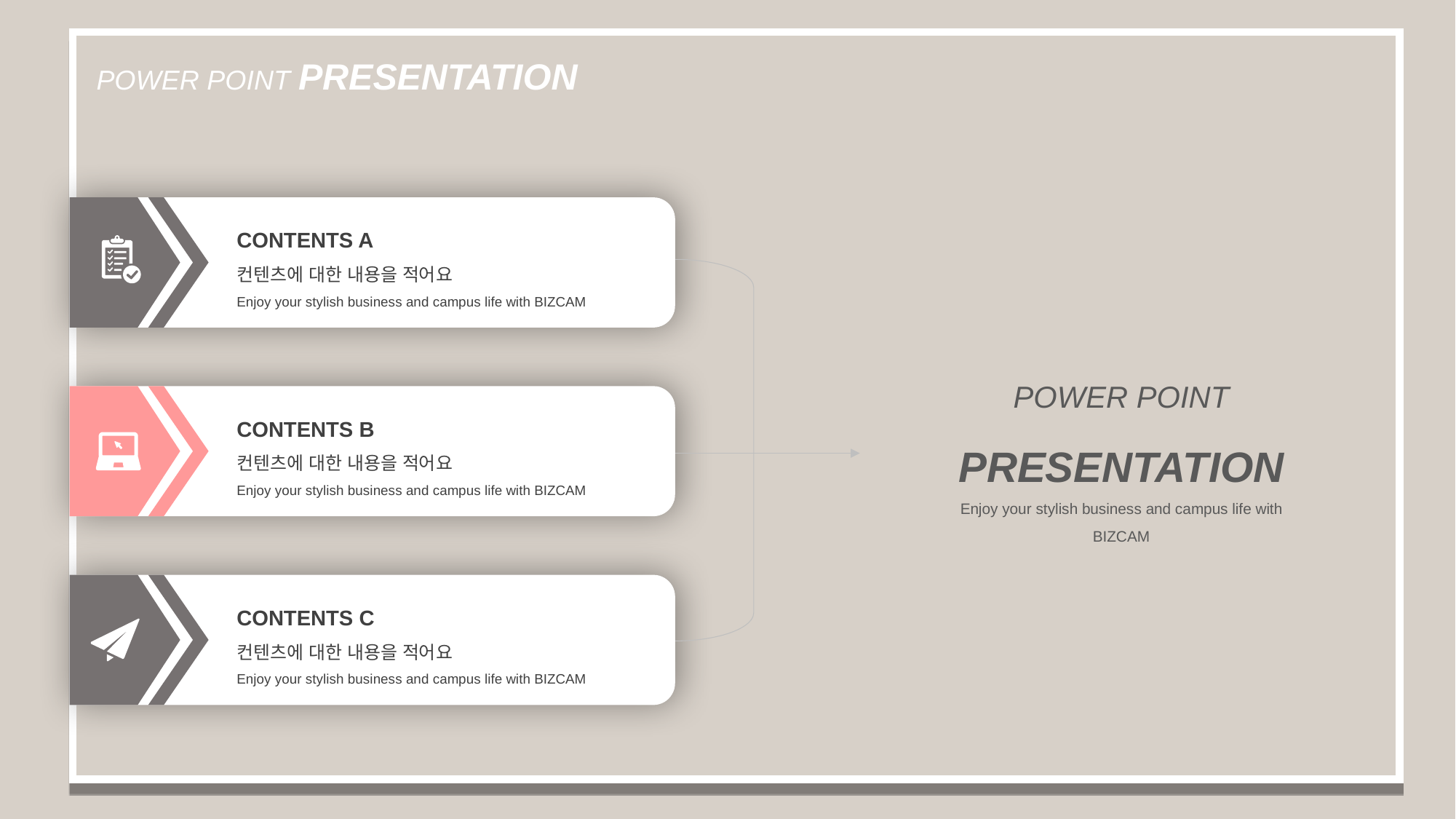

POWER POINT PRESENTATION

CONTENTS A
컨텐츠에 대한 내용을 적어요
Enjoy your stylish business and campus life with BIZCAM

POWER POINT PRESENTATION
Enjoy your stylish business and campus life with BIZCAM

CONTENTS B
컨텐츠에 대한 내용을 적어요
Enjoy your stylish business and campus life with BIZCAM

CONTENTS C
컨텐츠에 대한 내용을 적어요
Enjoy your stylish business and campus life with BIZCAM